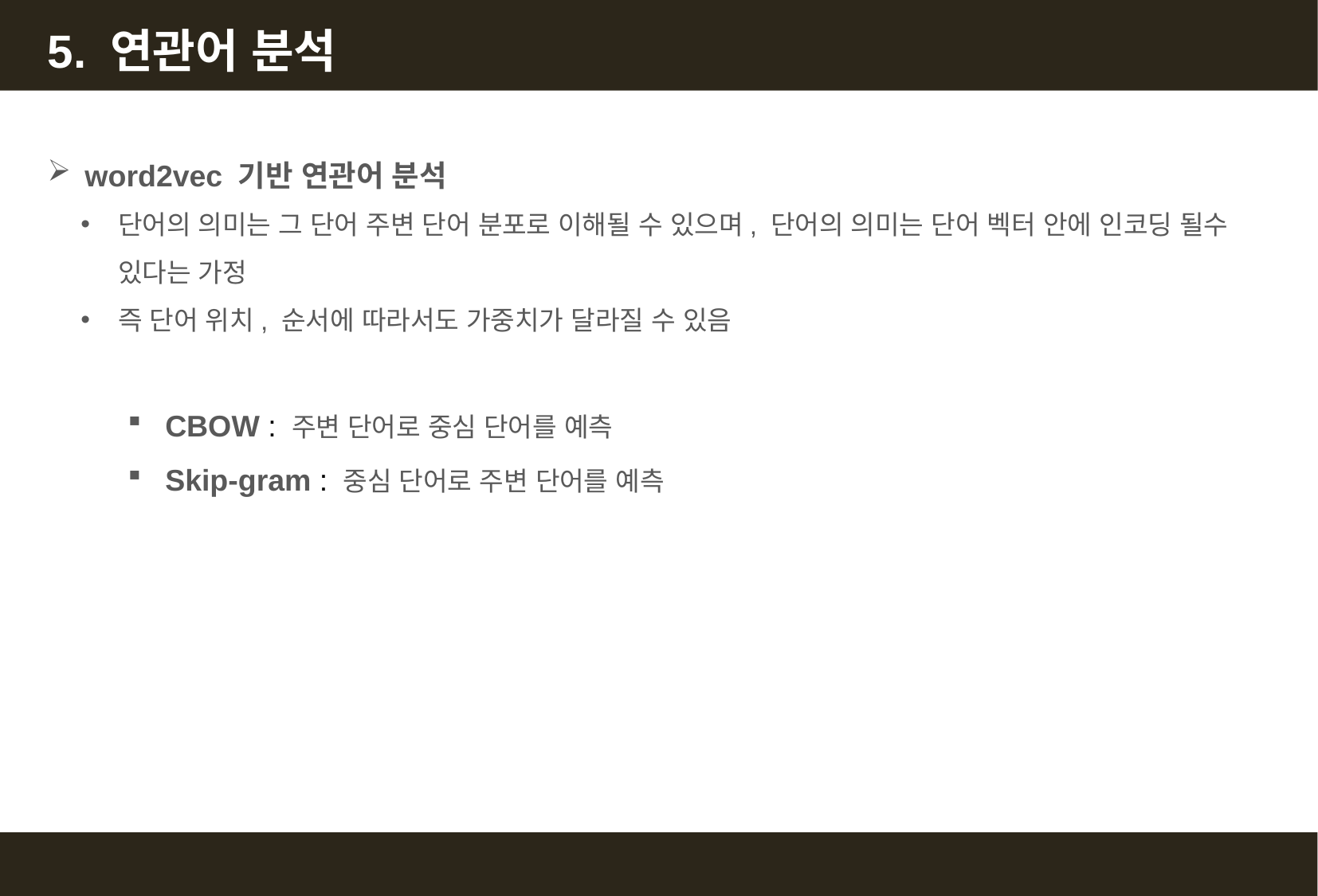

5. 연관어 분석
word2vec 기반 연관어 분석
단어의 의미는 그 단어 주변 단어 분포로 이해될 수 있으며, 단어의 의미는 단어 벡터 안에 인코딩 될수 있다는 가정
즉 단어 위치, 순서에 따라서도 가중치가 달라질 수 있음

CBOW : 주변 단어로 중심 단어를 예측
Skip-gram : 중심 단어로 주변 단어를 예측